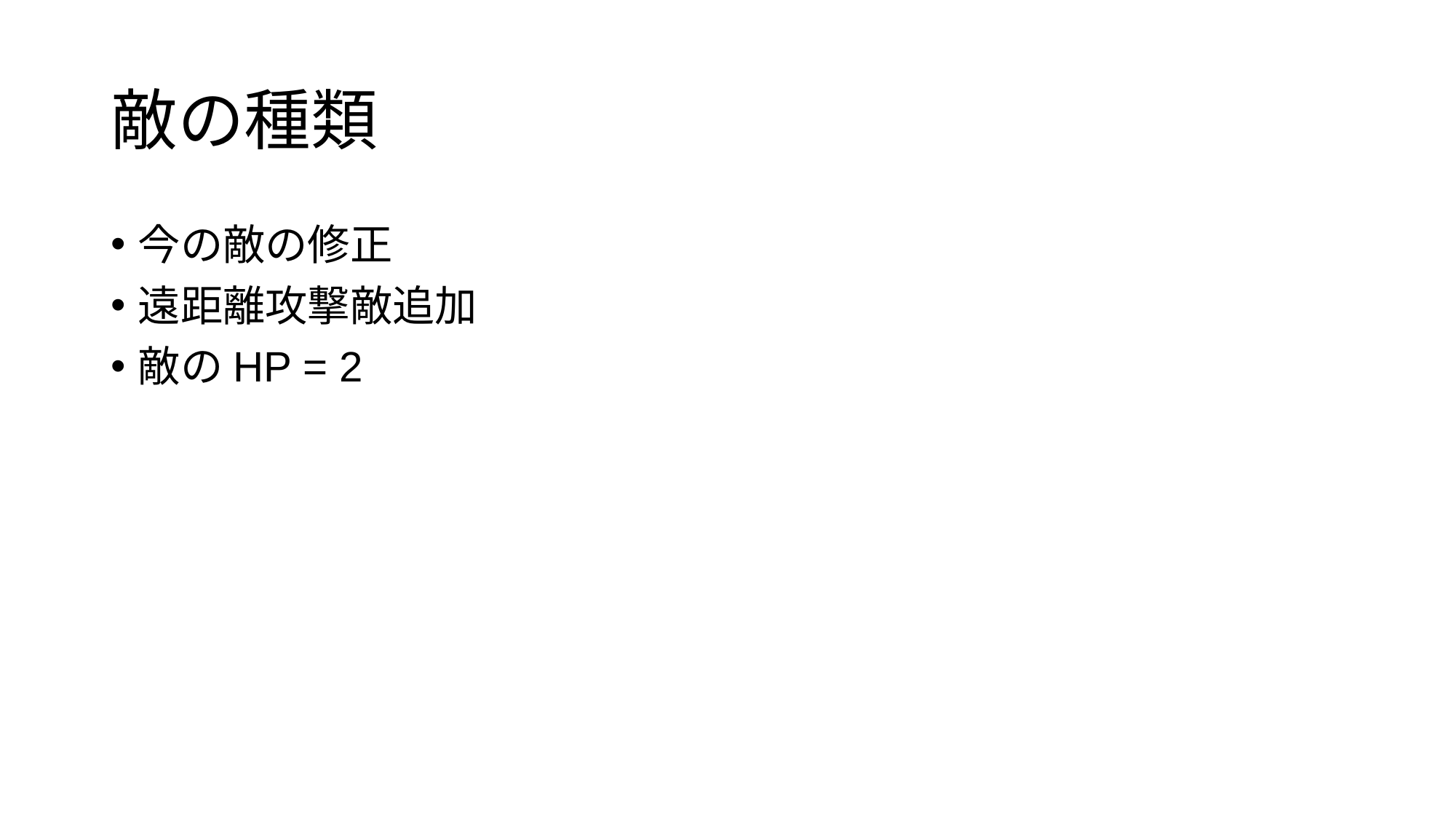

# 敵の種類
今の敵の修正
遠距離攻撃敵追加
敵のHP = 2